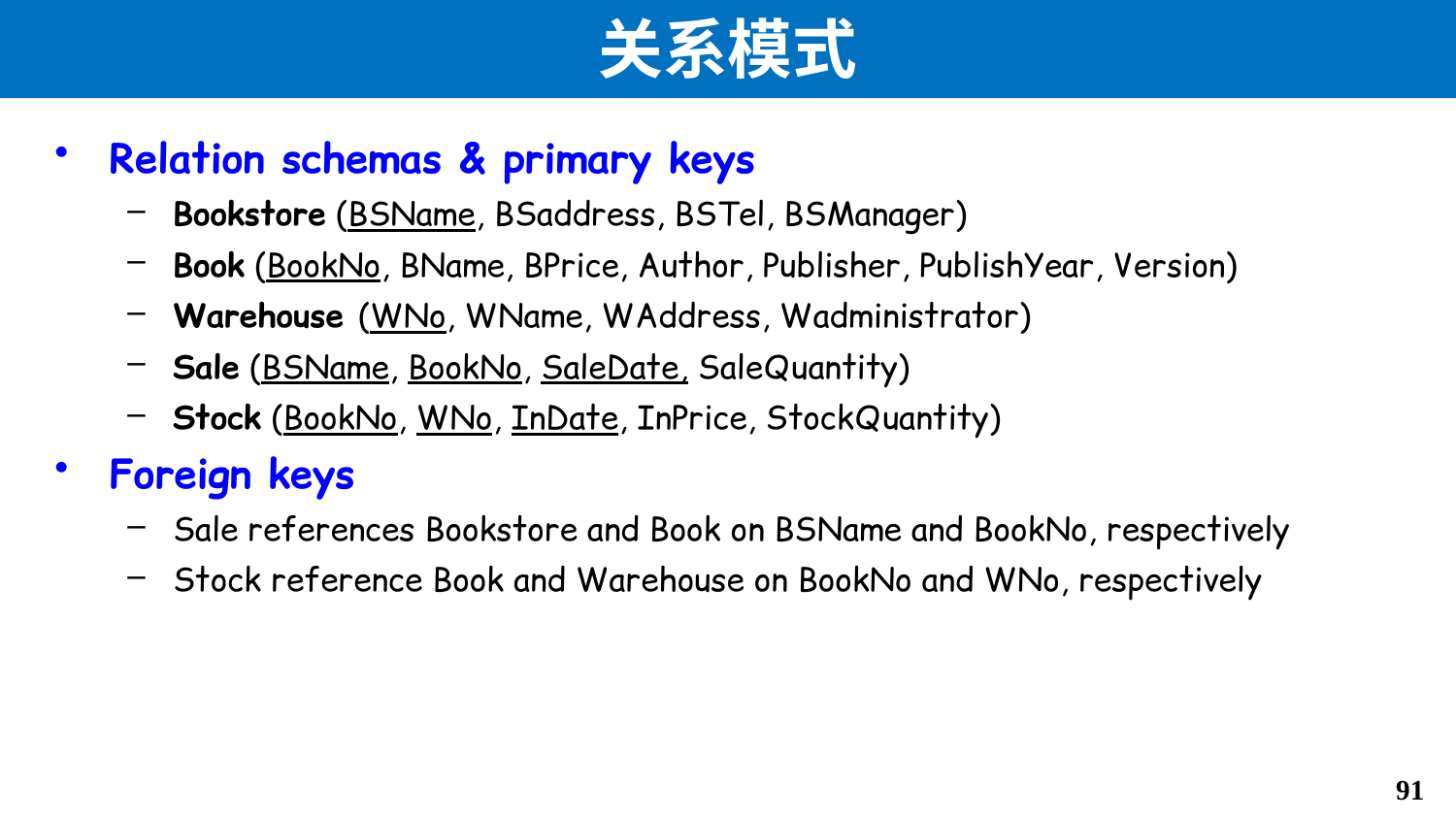

# 关系模式
Relation schemas & primary keys
Bookstore (BSName, BSaddress, BSTel, BSManager)
Book (BookNo, BName, BPrice, Author, Publisher, PublishYear, Version)
Warehouse (WNo, WName, WAddress, Wadministrator)
Sale (BSName, BookNo, SaleDate, SaleQuantity)
Stock (BookNo, WNo, InDate, InPrice, StockQuantity)
Foreign keys
Sale references Bookstore and Book on BSName and BookNo, respectively
Stock reference Book and Warehouse on BookNo and WNo, respectively